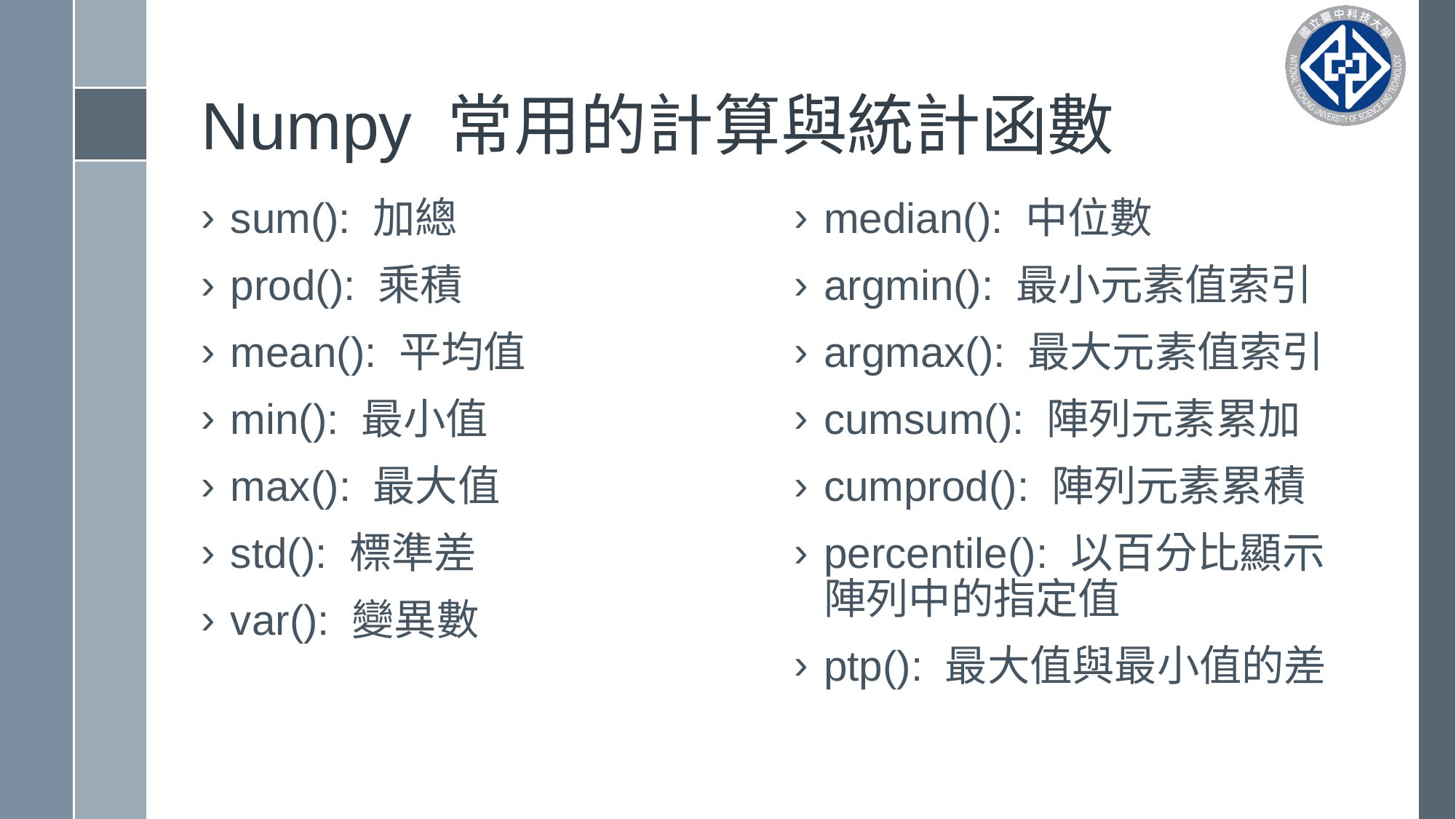

# Numpy 常用的計算與統計函數
sum(): 加總
prod(): 乘積
mean(): 平均值
min(): 最小值
max(): 最大值
std(): 標準差
var(): 變異數
median(): 中位數
argmin(): 最小元素值索引
argmax(): 最大元素值索引
cumsum(): 陣列元素累加
cumprod(): 陣列元素累積
percentile(): 以百分比顯示陣列中的指定值
ptp(): 最大值與最小值的差